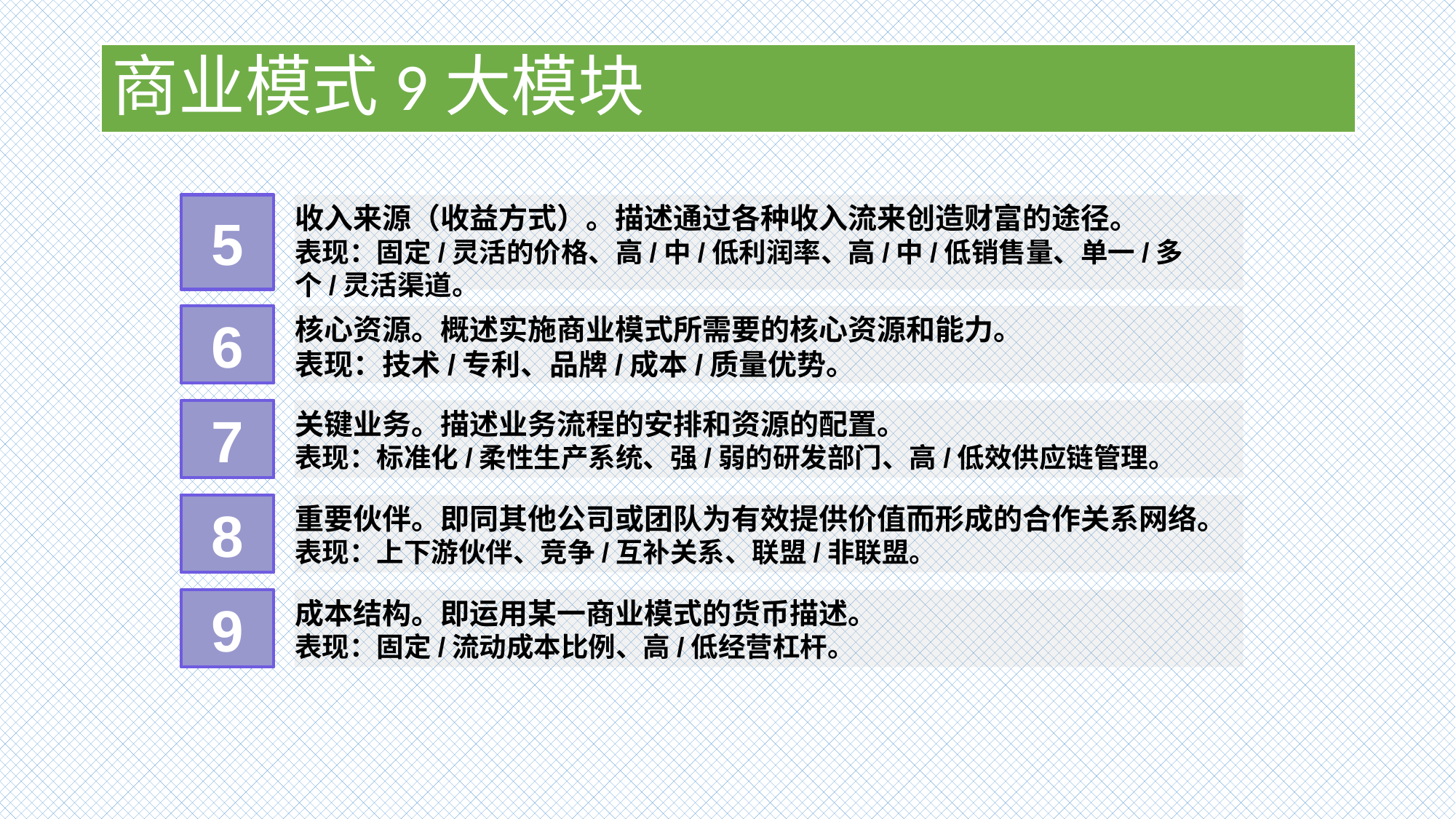

# 商业模式9大模块
5

收入来源（收益方式）。描述通过各种收入流来创造财富的途径。
表现：固定/灵活的价格、高/中/低利润率、高/中/低销售量、单一/多个/灵活渠道。
6

核心资源。概述实施商业模式所需要的核心资源和能力。
表现：技术/专利、品牌/成本/质量优势。
7

关键业务。描述业务流程的安排和资源的配置。
表现：标准化/柔性生产系统、强/弱的研发部门、高/低效供应链管理。
8

重要伙伴。即同其他公司或团队为有效提供价值而形成的合作关系网络。表现：上下游伙伴、竞争/互补关系、联盟/非联盟。
9

成本结构。即运用某一商业模式的货币描述。
表现：固定/流动成本比例、高/低经营杠杆。